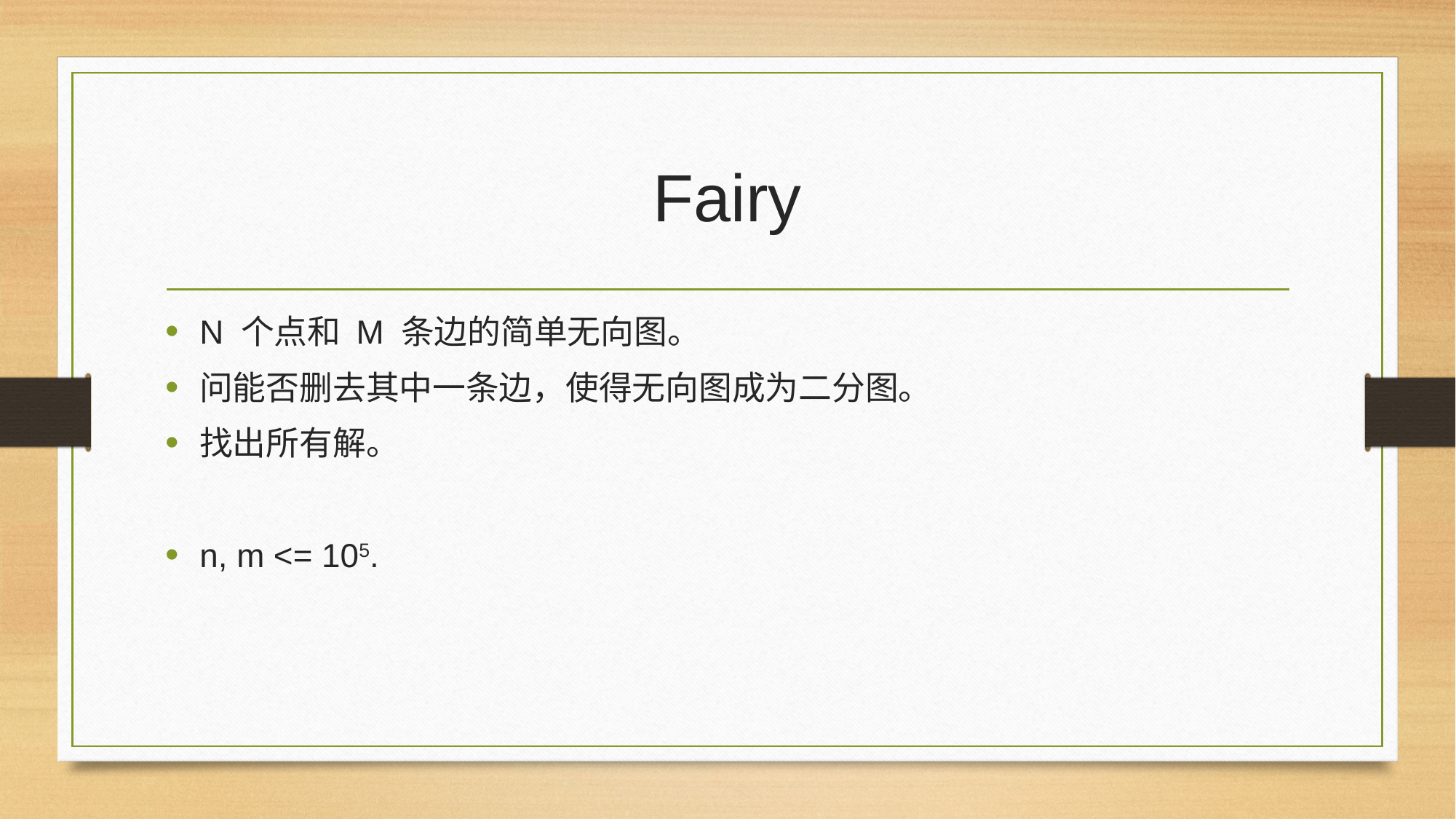

# Fairy
N 个点和 M 条边的简单无向图。
问能否删去其中一条边，使得无向图成为二分图。
找出所有解。

n, m <= 105.